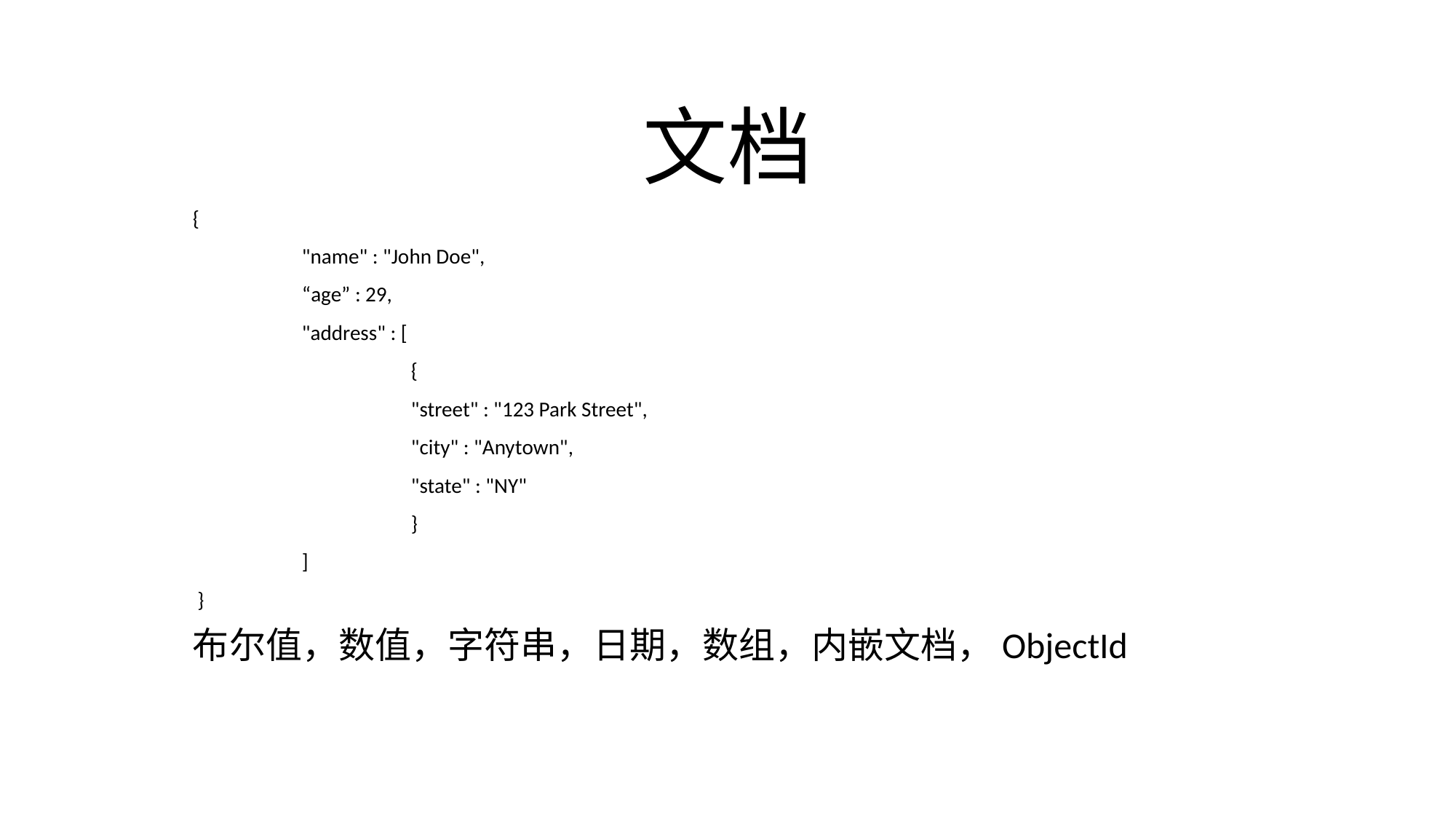

# 文档
{
	"name" : "John Doe",
	“age” : 29,
	"address" : [
		{
		"street" : "123 Park Street",
		"city" : "Anytown",
		"state" : "NY"
		}
	]
 }
布尔值，数值，字符串，日期，数组，内嵌文档，ObjectId